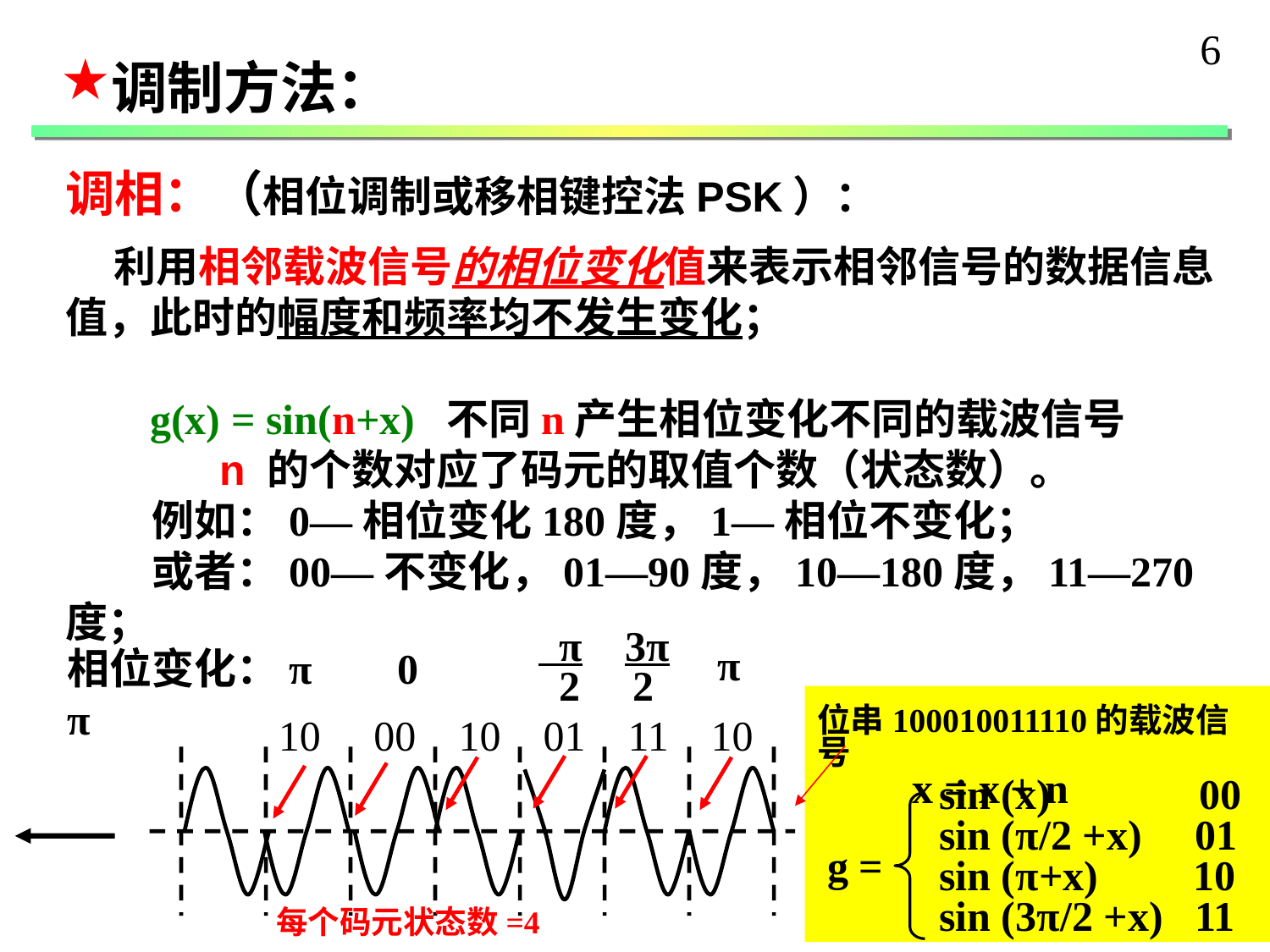

6
调制方法：

调相：（相位调制或移相键控法PSK）：
    利用相邻载波信号的相位变化值来表示相邻信号的数据信息值，此时的幅度和频率均不发生变化；

        g(x) = sin(n+x)  不同n产生相位变化不同的载波信号
             n 的个数对应了码元的取值个数（状态数）。
        例如：0—相位变化180度，1—相位不变化；
        或者：00—不变化，01—90度，10—180度，11—270度；
  π    3π
π
相位变化：π        0       π
 2     2

位串100010011110的载波信号
         x = x + n
sin (x)              00
sin (π/2 +x)     01
sin (π+x)         10
sin (3π/2 +x)   11

g =
10     00    10    01    11    10

每个码元状态数=4